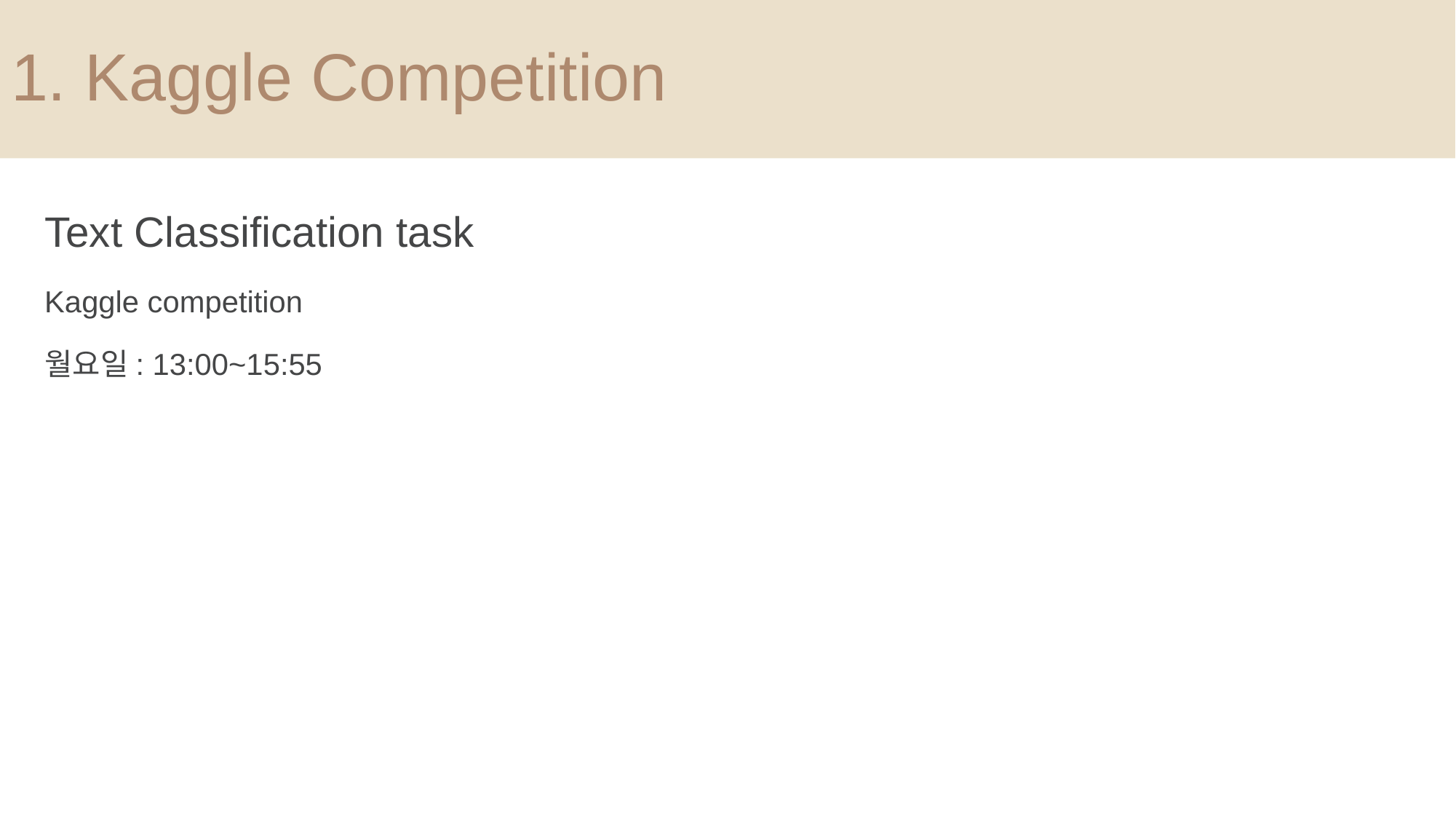

# 1. Kaggle Competition
Text Classification task
Kaggle competition
월요일: 13:00~15:55